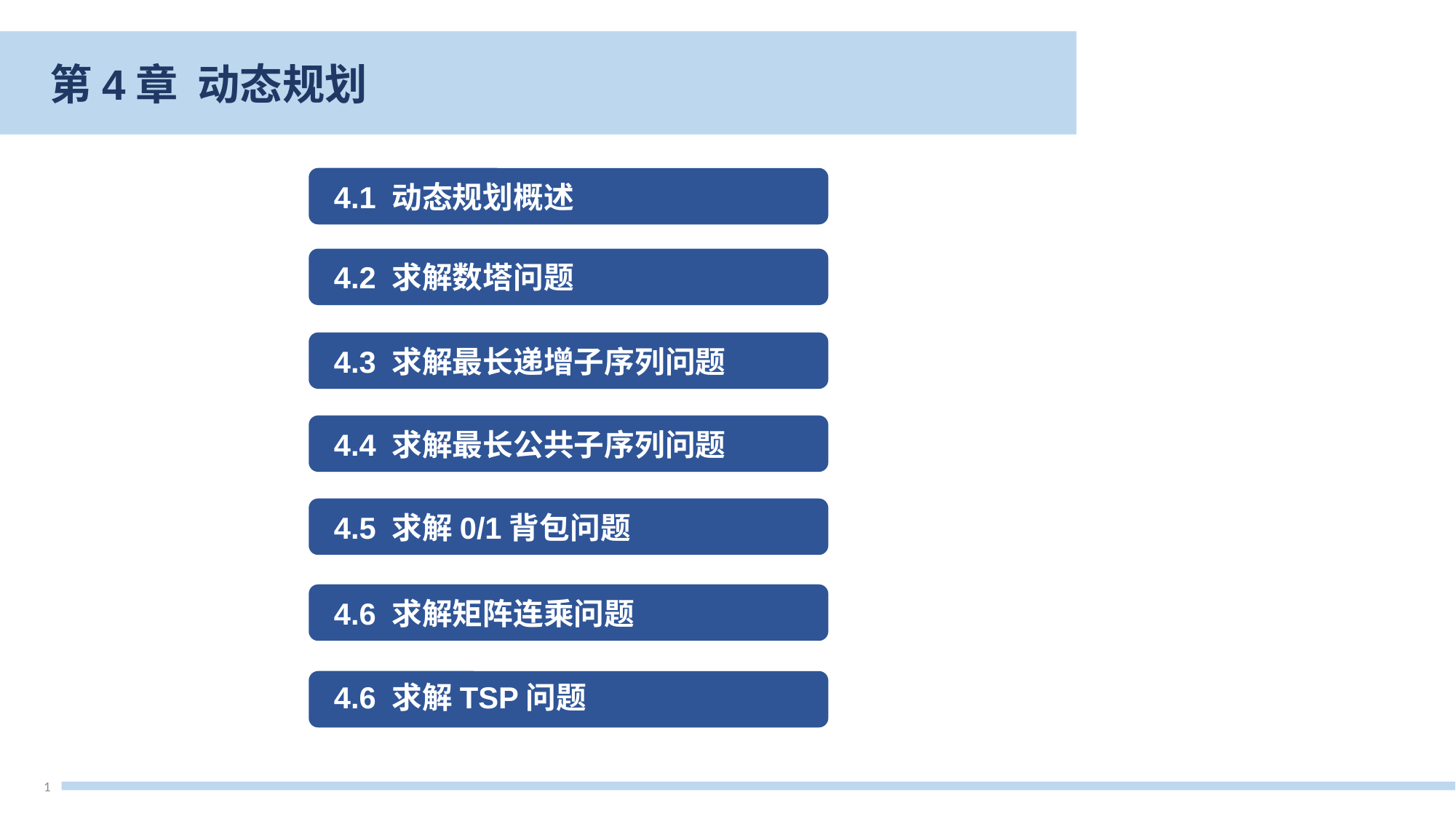

第4章  动态规划
4.1 动态规划概述
4.2 求解数塔问题
4.3 求解最长递增子序列问题
4.4 求解最长公共子序列问题
4.5 求解0/1背包问题
4.6 求解矩阵连乘问题
4.6 求解TSP问题
1